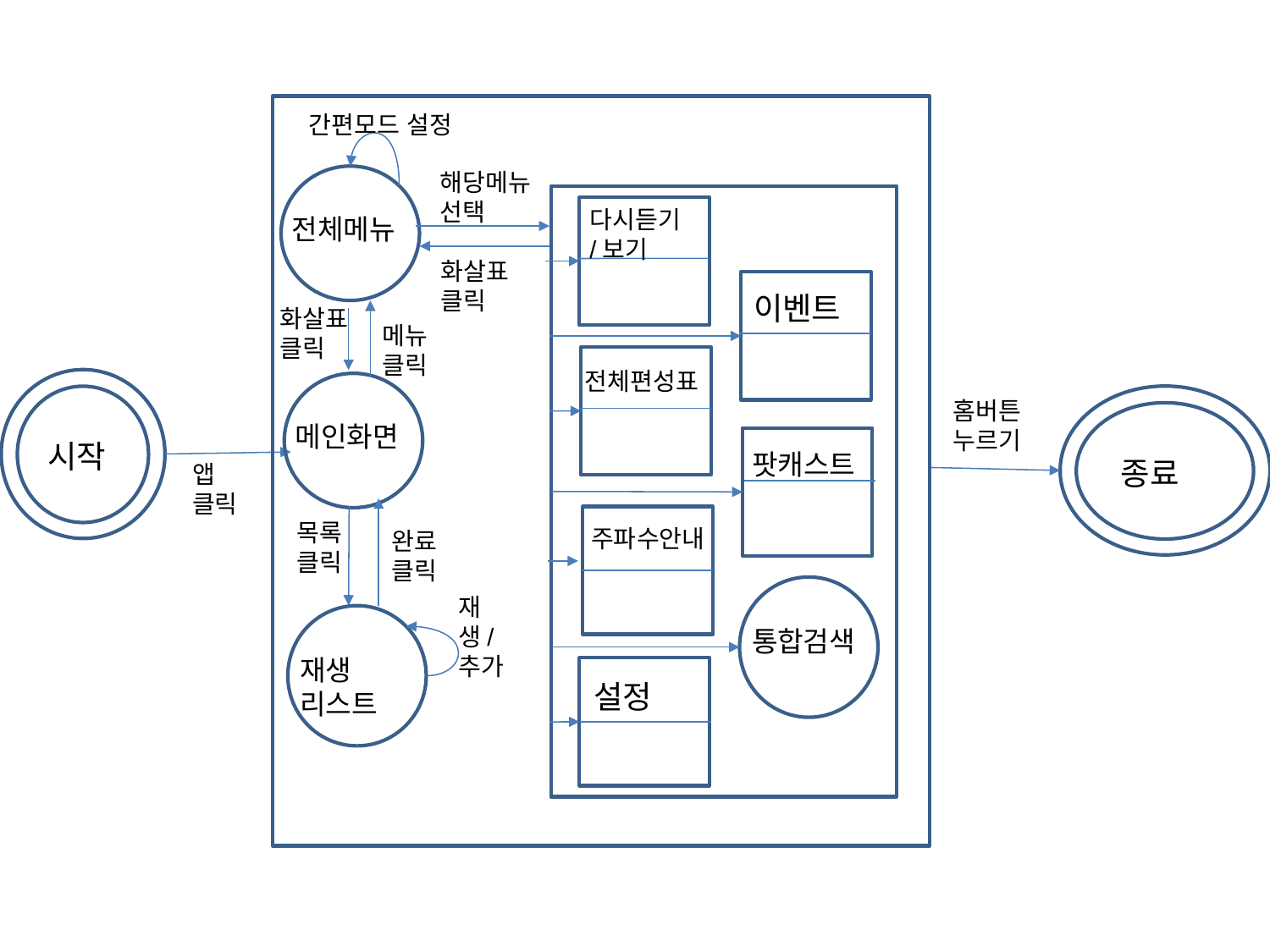

간편모드 설정
해당메뉴
선택

다시듣기/보기
전체메뉴
화살표
클릭

이벤트
화살표
클릭
메뉴
클릭

전체편성표

홈버튼
누르기

메인화면

시작
팟캐스트
종료
앱
클릭

목록
클릭
주파수안내
완료
클릭

재생/추가

통합검색
재생 리스트

설정